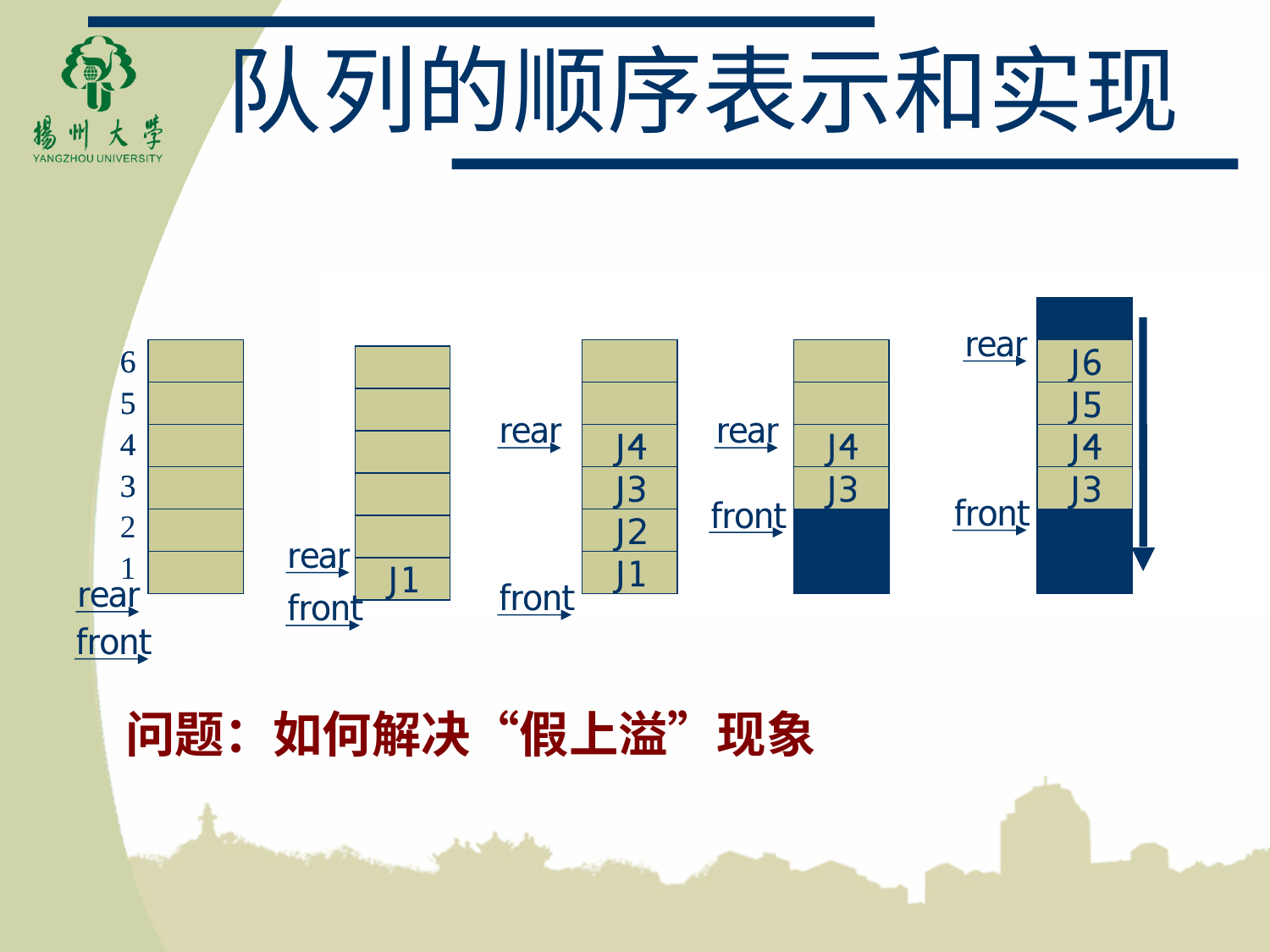

# 队列的顺序表示和实现

J6
J5
J4
J3
J2
J1
rear

6
5
4
3
2
1
6
5
4
3

J4
J3
J2
J1

J4
J3
J2
J1

J1
rear

rear

front

front

rear

rear

front

front

front

问题：如何解决“假上溢”现象